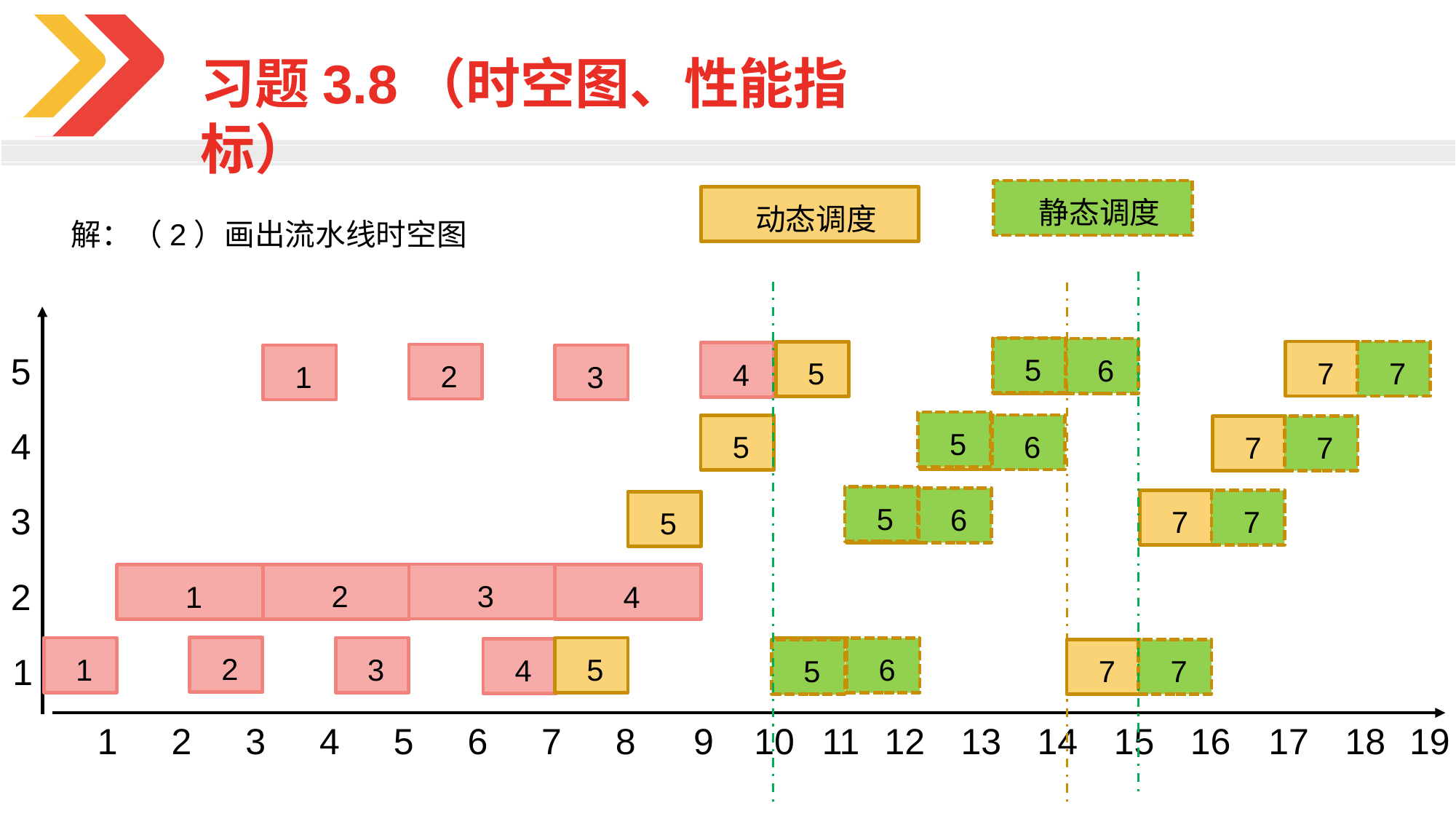

习题3.8（时空图、性能指标）

 静态调度
 动态调度
解：（2）画出流水线时空图
 5
 6
 6
 7
 7
 5
 4
5
 2
 1
 3
 5
 6
 6
 5
 7
 7
4
 5
 6
 6
 7
 7
 5
3
 3
 2
 1
 4
2
 2
 1
 3
 5
 6
 6
 4
 5
 7
 7
1
1
2
3
4
5
6
7
8
9
10
11
12
13
14
15
16
17
18
19